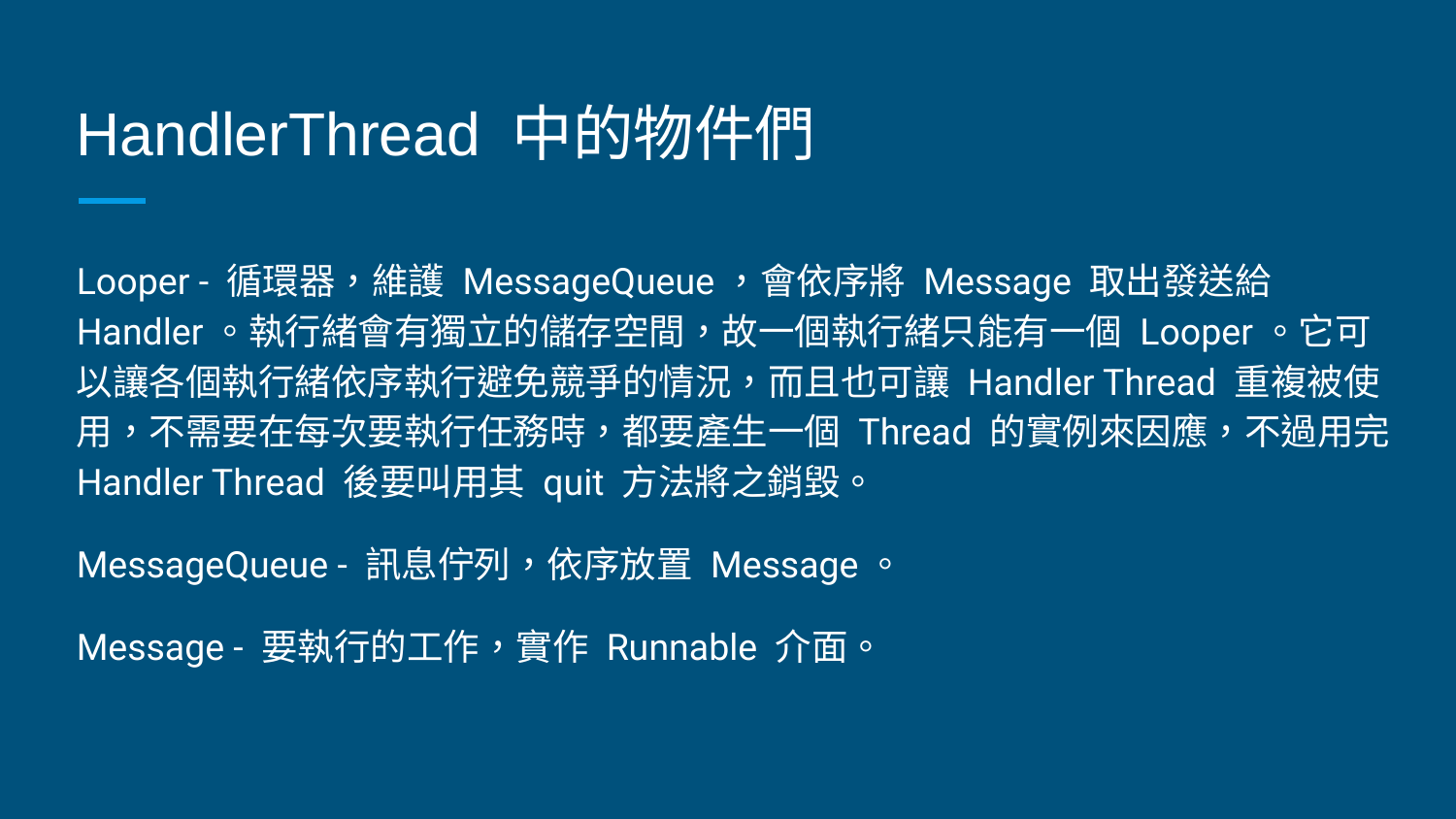

# HandlerThread 中的物件們
Looper - 循環器，維護 MessageQueue，會依序將 Message 取出發送給 Handler。執行緒會有獨立的儲存空間，故一個執行緒只能有一個 Looper。它可以讓各個執行緒依序執行避免競爭的情況，而且也可讓 Handler Thread 重複被使用，不需要在每次要執行任務時，都要產生一個 Thread 的實例來因應，不過用完 Handler Thread 後要叫用其 quit 方法將之銷毀。
MessageQueue - 訊息佇列，依序放置 Message。
Message - 要執行的工作，實作 Runnable 介面。